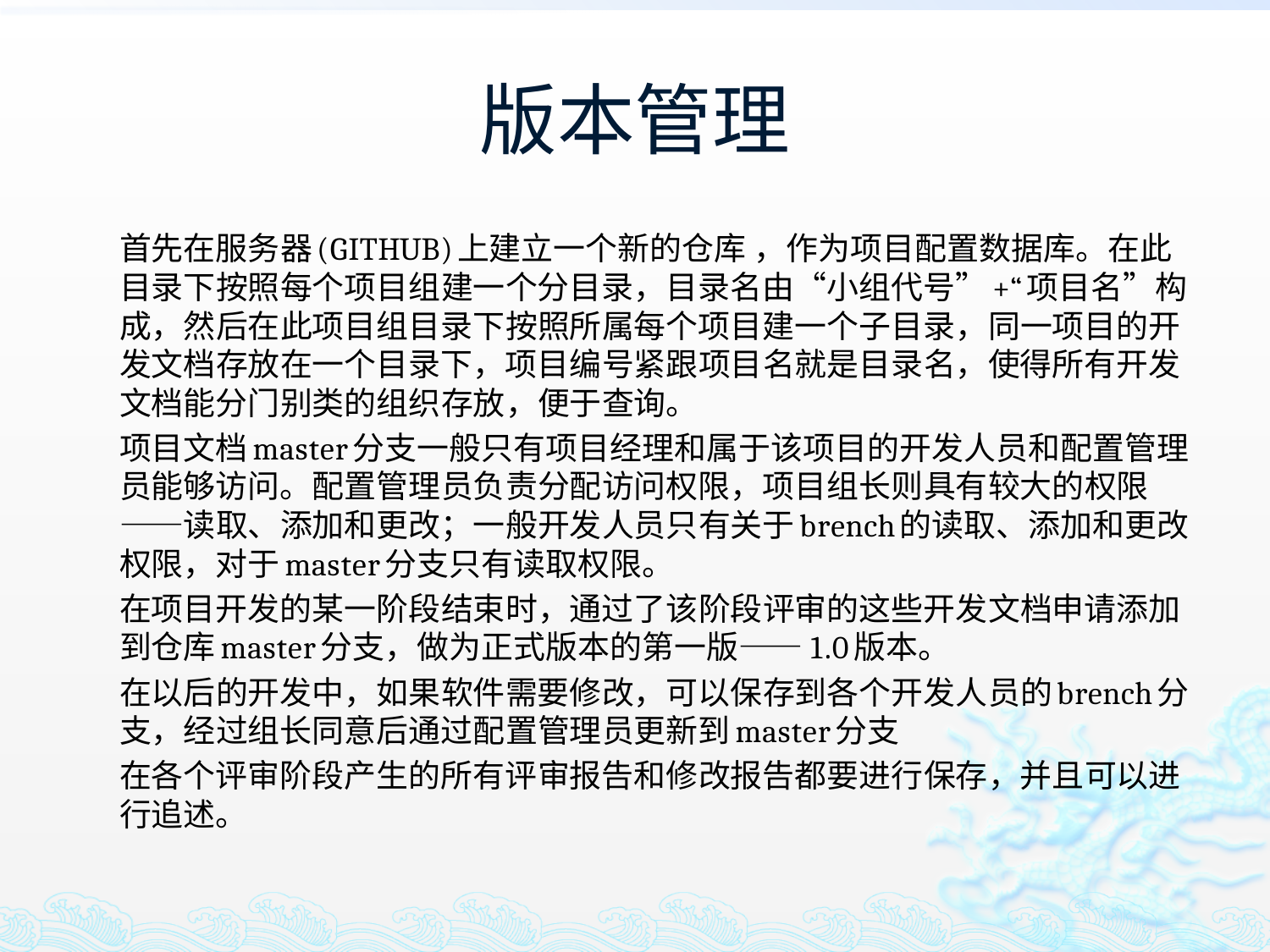

# 版本管理
		首先在服务器(GITHUB)上建立一个新的仓库 ，作为项目配置数据库。在此目录下按照每个项目组建一个分目录，目录名由“小组代号”+“项目名”构成，然后在此项目组目录下按照所属每个项目建一个子目录，同一项目的开发文档存放在一个目录下，项目编号紧跟项目名就是目录名，使得所有开发文档能分门别类的组织存放，便于查询。
		项目文档master分支一般只有项目经理和属于该项目的开发人员和配置管理员能够访问。配置管理员负责分配访问权限，项目组长则具有较大的权限——读取、添加和更改；一般开发人员只有关于brench的读取、添加和更改权限，对于master分支只有读取权限。
		在项目开发的某一阶段结束时，通过了该阶段评审的这些开发文档申请添加到仓库master分支，做为正式版本的第一版——1.0版本。
		在以后的开发中，如果软件需要修改，可以保存到各个开发人员的brench分支，经过组长同意后通过配置管理员更新到master分支
		在各个评审阶段产生的所有评审报告和修改报告都要进行保存，并且可以进行追述。